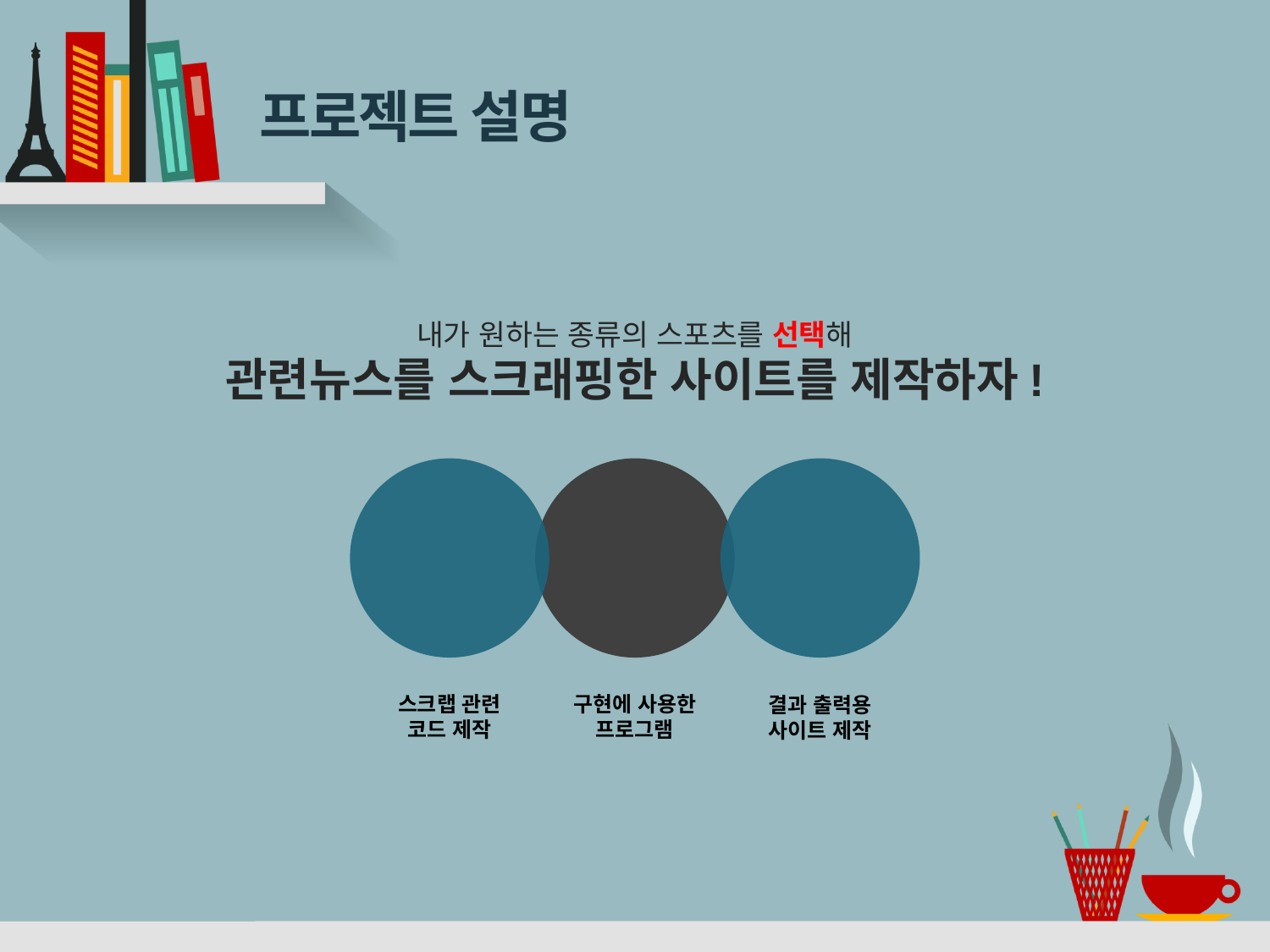

# 프로젝트 설명
내가 원하는 종류의 스포츠를 선택해
관련뉴스를 스크래핑한 사이트를 제작하자!
Python
Jupyter
HTML
스크랩 관련
코드 제작
구현에 사용한
프로그램
결과 출력용
사이트 제작